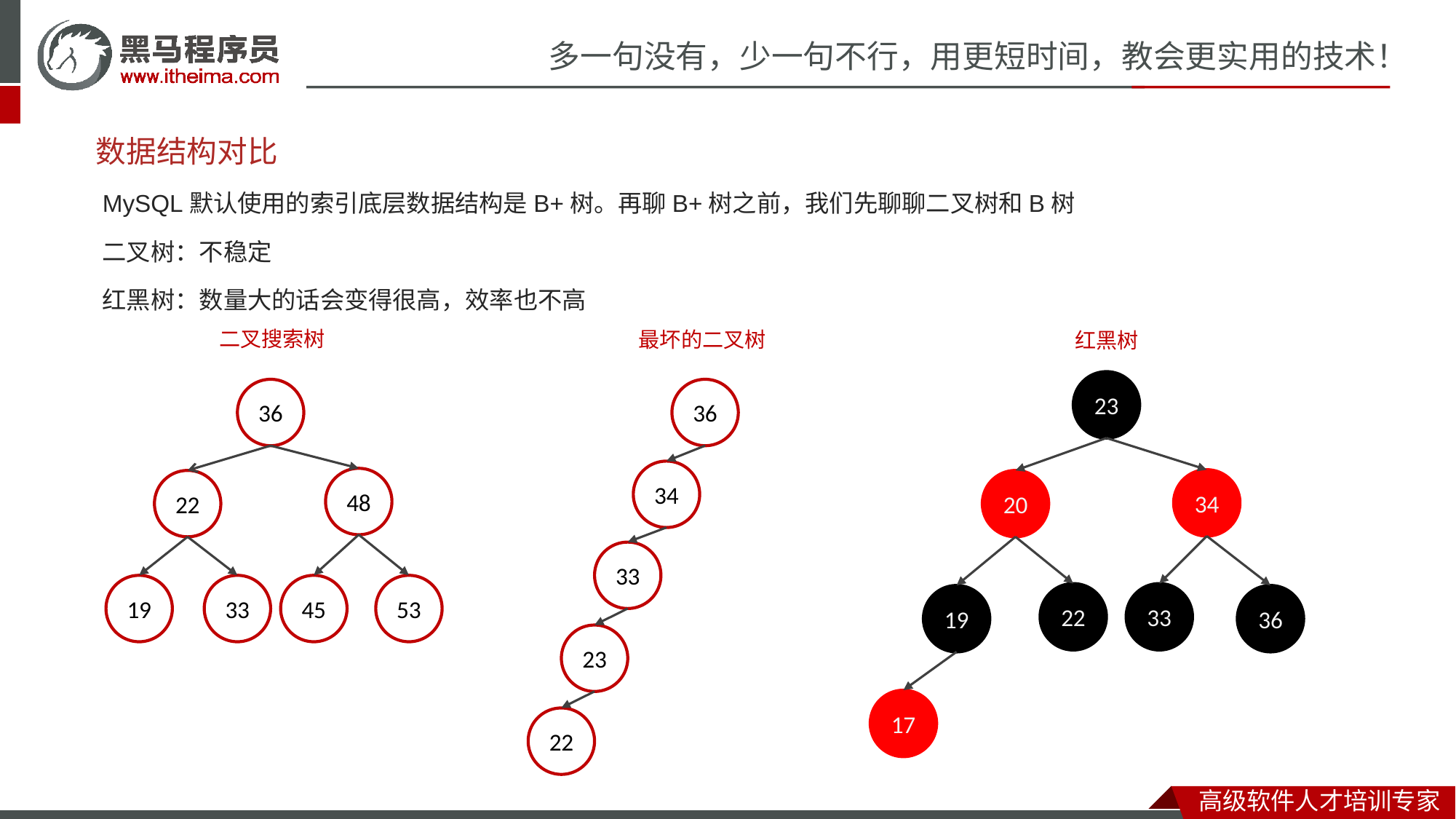

# 数据结构对比
MySQL默认使用的索引底层数据结构是B+树。再聊B+树之前，我们先聊聊二叉树和B树
二叉树：不稳定
红黑树：数量大的话会变得很高，效率也不高
二叉搜索树
最坏的二叉树
红黑树
23
36
36
34
48
34
22
20
33
19
33
45
53
22
33
19
36
23
17
22